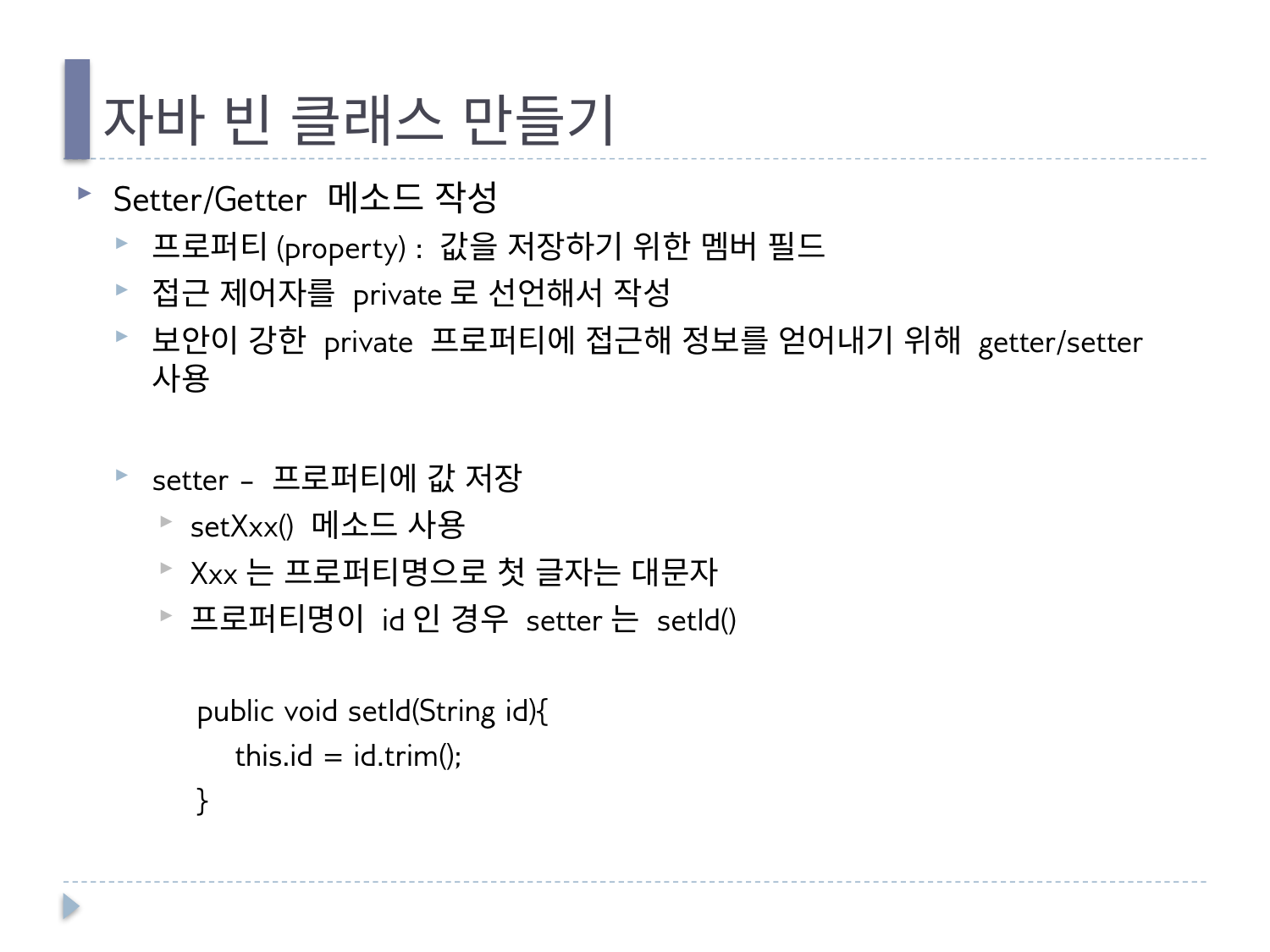

# 자바 빈 클래스 만들기
Setter/Getter 메소드 작성
프로퍼티(property) : 값을 저장하기 위한 멤버 필드
접근 제어자를 private로 선언해서 작성
보안이 강한 private 프로퍼티에 접근해 정보를 얻어내기 위해 getter/setter사용

setter – 프로퍼티에 값 저장
setXxx() 메소드 사용
Xxx는 프로퍼티명으로 첫 글자는 대문자
프로퍼티명이 id인 경우 setter는 setId()

public void setId(String id){
    this.id = id.trim();
}